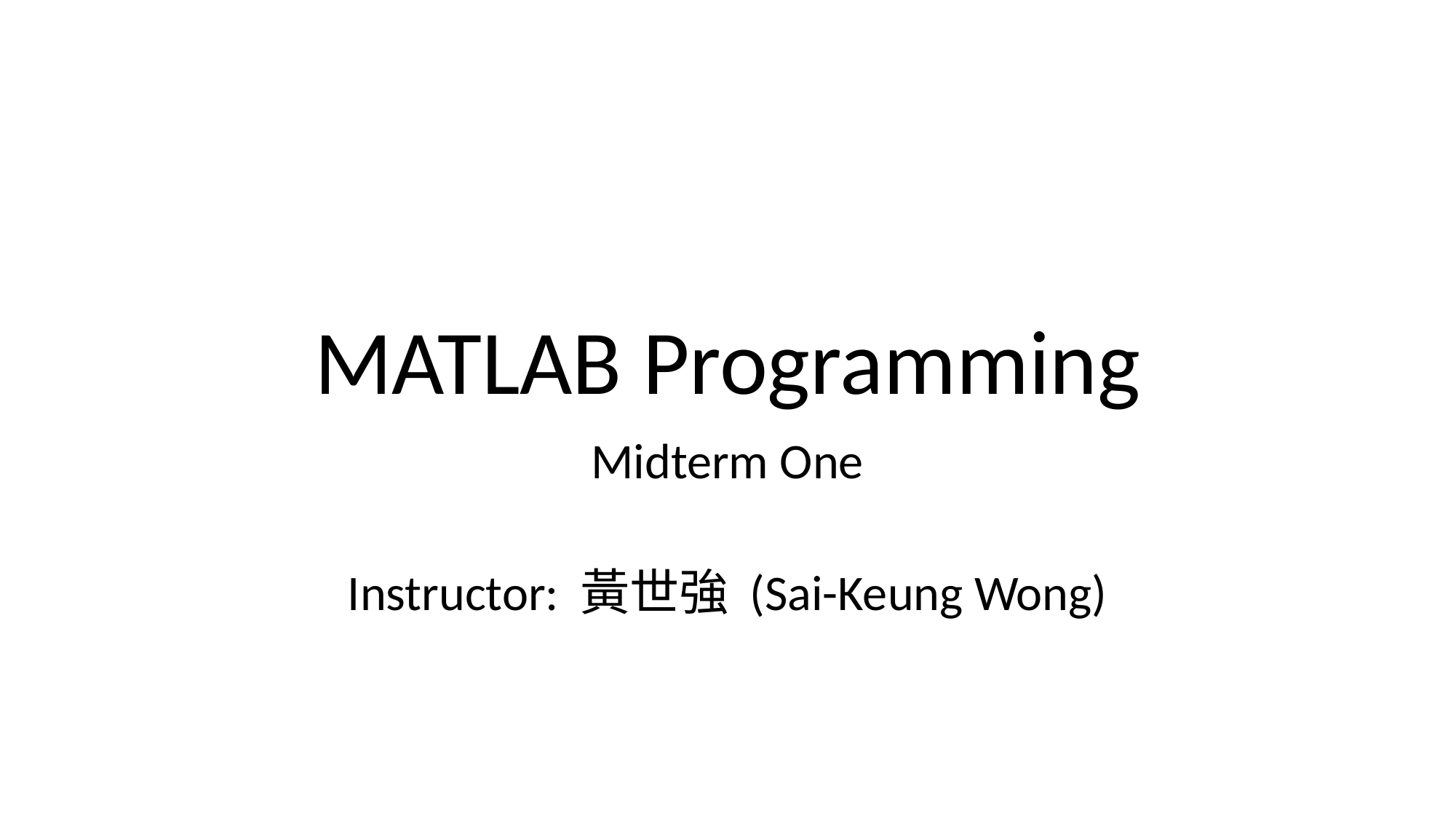

# MATLAB Programming
Midterm One

Instructor: 黃世強 (Sai-Keung Wong)